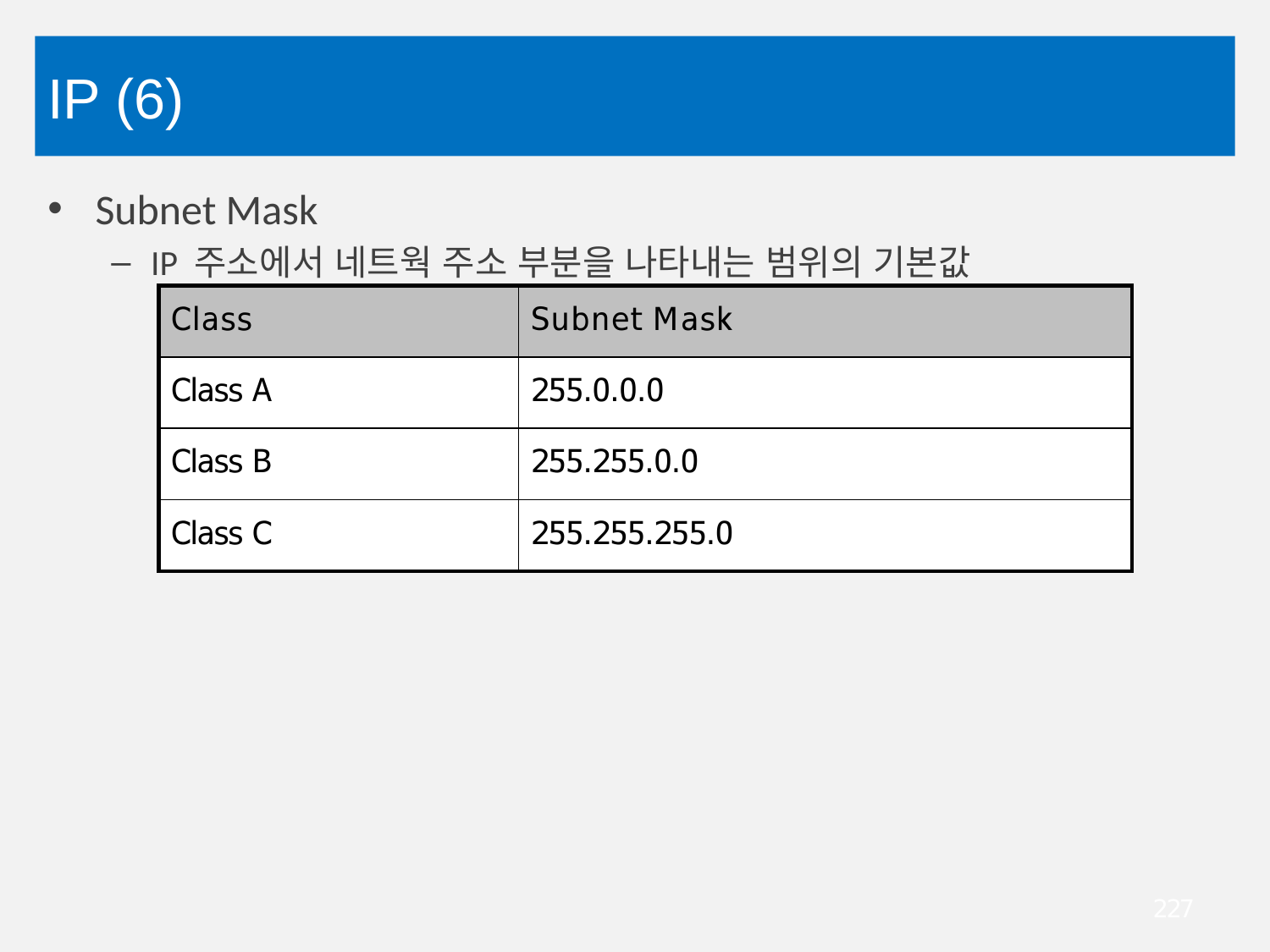

# IP (6)
Subnet Mask
IP 주소에서 네트웍 주소 부분을 나타내는 범위의 기본값
| Class | Subnet Mask |
| --- | --- |
| Class A | 255.0.0.0 |
| Class B | 255.255.0.0 |
| Class C | 255.255.255.0 |
227